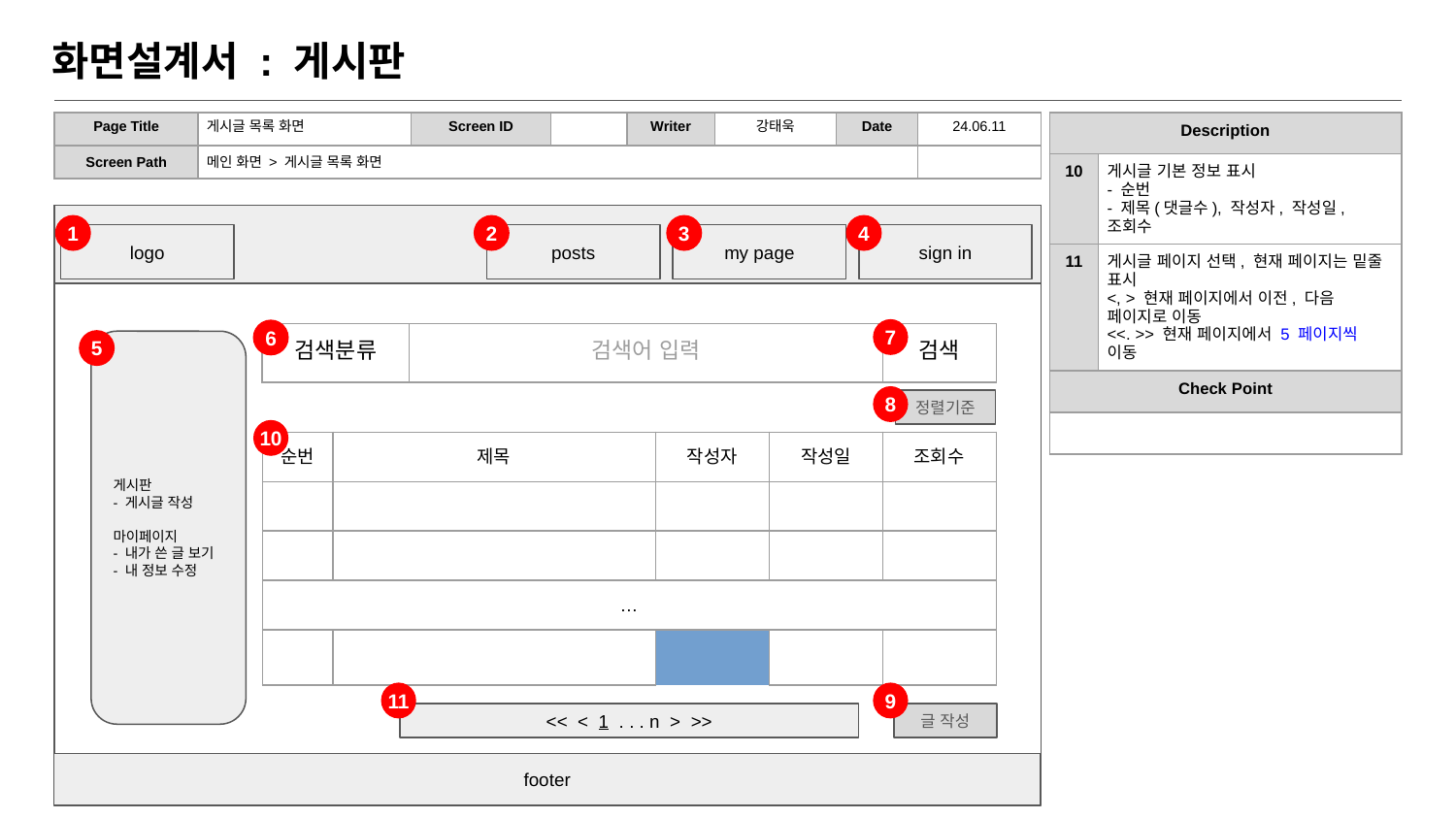

# 화면설계서 : 게시판
| Page Title | 게시글 목록 화면 | Screen ID |  | Writer | 강태욱 | Date | 24.06.11 |
| --- | --- | --- | --- | --- | --- | --- | --- |
| Screen Path | 메인 화면 > 게시글 목록 화면 |  |  |  |  |  |  |
| Description |  |
| --- | --- |
| 10 | 게시글 기본 정보 표시 - 순번 - 제목(댓글수), 작성자, 작성일, 조회수 |
| 11 | 게시글 페이지 선택, 현재 페이지는 밑줄 표시 <, > 현재 페이지에서 이전, 다음 페이지로 이동 <<. >> 현재 페이지에서 5 페이지씩 이동 |
| Check Point |  |
|  |  |
①
①

③
④
②
③
④
②
1
2
3
4
logo
logo
posts
posts
posts
my page
my page
sign in
sign in
logo
my page
sign in
7
6
| 검색분류 | 검색어 입력 | 검색 |
| --- | --- | --- |
5
게시판
- 게시글 작성

마이페이지
- 내가 쓴 글 보기
- 내 정보 수정
8
정렬기준
10
| 순번 | 제목 |  | 작성자 | 작성일 | 조회수 |
| --- | --- | --- | --- | --- | --- |
|  |  |  |  |  |  |
|  |  |  |  |  |  |
| … |  |  |  |  |  |
|  |  |  |  |  |  |
11
9
<<  <  1  . . . n  >  >>
글 작성
footer